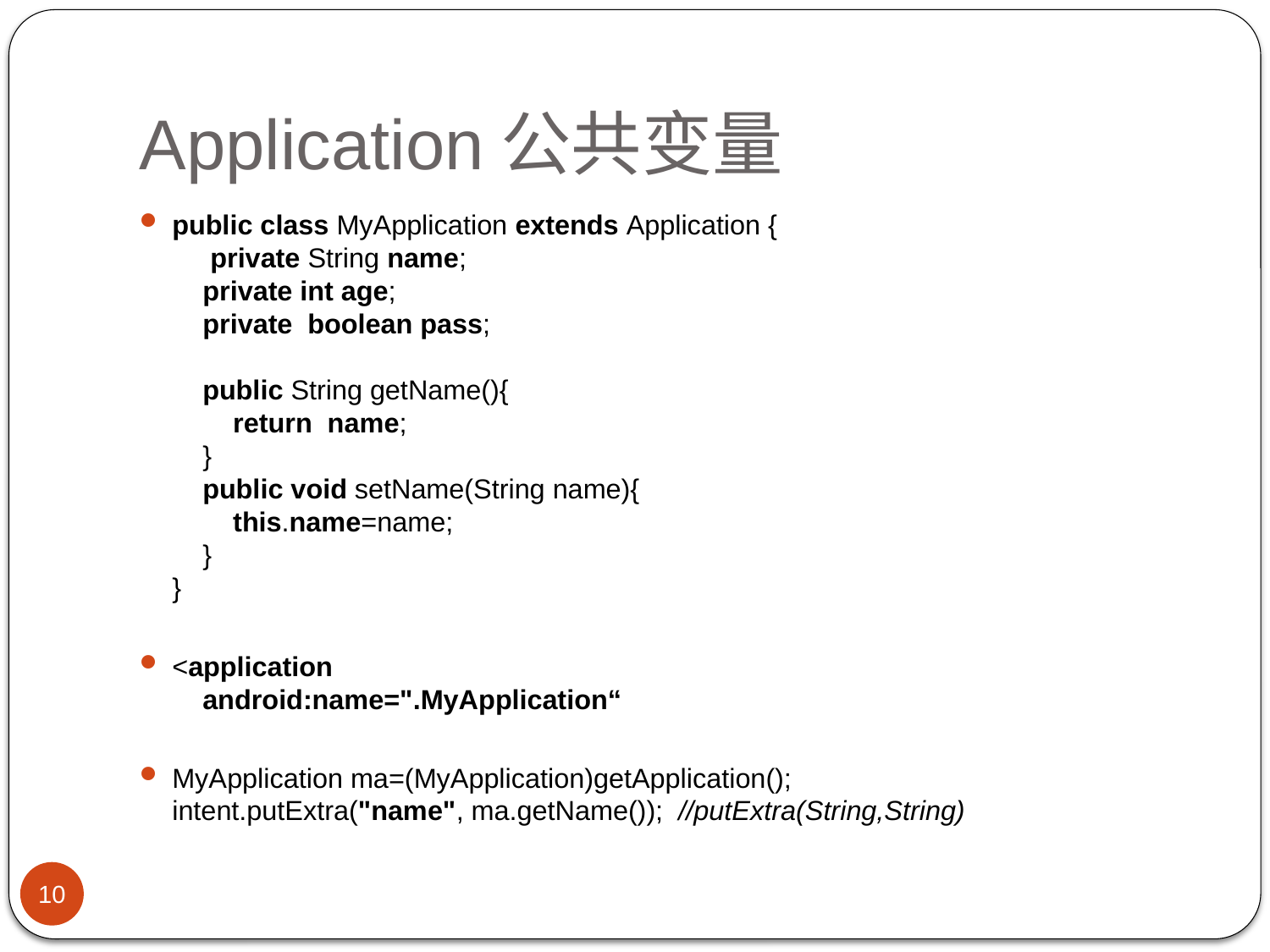

# Application公共变量
public class MyApplication extends Application {
     private String name;
    private int age;
    private  boolean pass;
    public String getName(){
        return  name;
    }
    public void setName(String name){
        this.name=name;
    }
}

<application
    android:name=".MyApplication“

MyApplication ma=(MyApplication)getApplication();
intent.putExtra("name", ma.getName());  //putExtra(String,String)

10